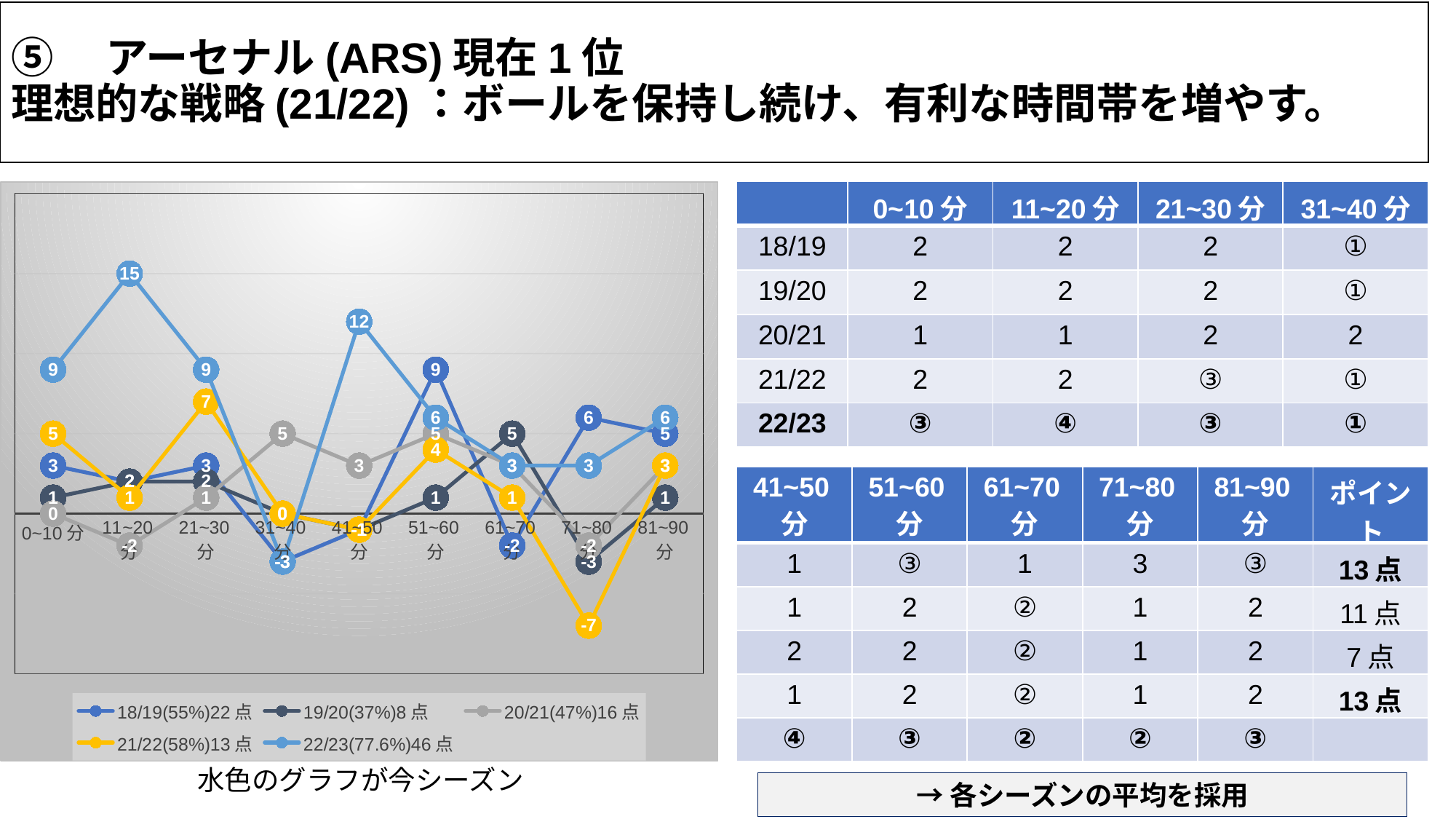

⑤　アーセナル(ARS)現在1位
理想的な戦略(21/22)：ボールを保持し続け、有利な時間帯を増やす。

### Chart

| Category | 18/19(55%)22点 | 19/20(37%)8点 | 20/21(47%)16点 | 21/22(58%)13点 | 22/23(77.6%)46点 |
|---|---|---|---|---|---|
| 0~10分 | 3.0 | 1.0 | 0.0 | 5.0 | 9.0 |
| 11~20分 | 2.0 | 2.0 | -2.0 | 1.0 | 15.0 |
| 21~30分 | 3.0 | 2.0 | 1.0 | 7.0 | 9.0 |
| 31~40分 | -3.0 | 0.0 | 5.0 | 0.0 | -3.0 |
| 41~50分 | -1.0 | -1.0 | 3.0 | -1.0 | 12.0 |
| 51~60分 | 9.0 | 1.0 | 5.0 | 4.0 | 6.0 |
| 61~70分 | -2.0 | 5.0 | 3.0 | 1.0 | 3.0 |
| 71~80分 | 6.0 | -3.0 | -2.0 | -7.0 | 3.0 |
| 81~90分 | 5.0 | 1.0 | 3.0 | 3.0 | 6.0 |
|  | 0~10分 | 11~20分 | 21~30分 | 31~40分 |
| --- | --- | --- | --- | --- |
| 18/19 | 2 | 2 | 2 | ① |
| 19/20 | 2 | 2 | 2 | ① |
| 20/21 | 1 | 1 | 2 | 2 |
| 21/22 | 2 | 2 | ③ | ① |
| 22/23 | ③ | ④ | ③ | ① |
| 41~50分 | 51~60分 | 61~70分 | 71~80分 | 81~90分 | ポイント |
| --- | --- | --- | --- | --- | --- |
| 1 | ③ | 1 | 3 | ③ | 13点 |
| 1 | 2 | ② | 1 | 2 | 11点 |
| 2 | 2 | ② | 1 | 2 | 7点 |
| 1 | 2 | ② | 1 | 2 | 13点 |
| ④ | ③ | ② | ② | ③ |  |
水色のグラフが今シーズン
→各シーズンの平均を採用